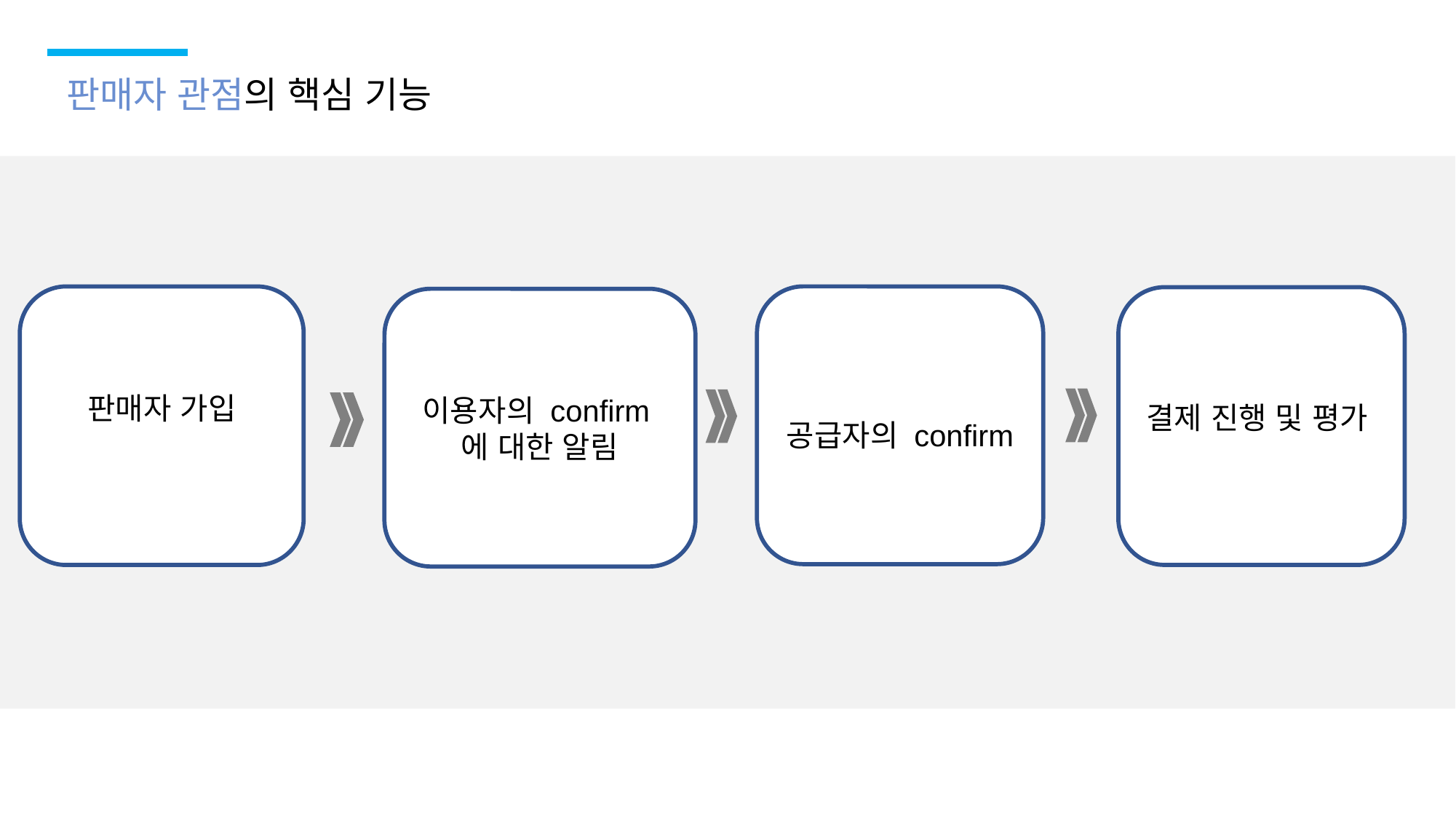

판매자 관점의 핵심 기능

판매자 가입

공급자의 confirm
결제 진행 및 평가

이용자의 confirm에 대한 알림